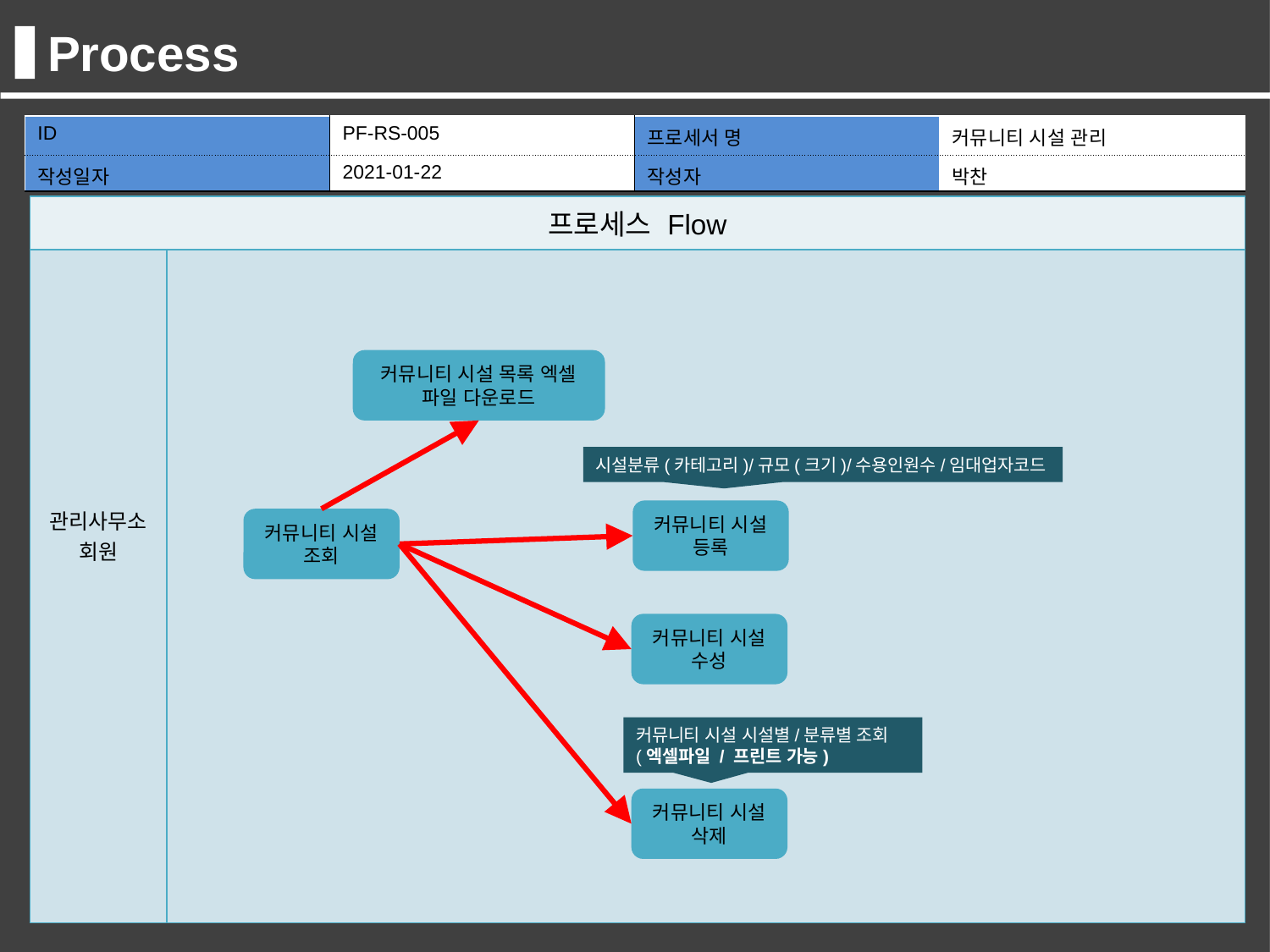

Process
Process

| ID | PF-RS-006 | 프로세서 명 | 최종합격자관리 |
| --- | --- | --- | --- |
| 작성일자 | 2016.05.11 | 작성자 | 김선도 |
| ID | PF-RS-005 | 프로세서 명 | 커뮤니티 시설 관리 |
| --- | --- | --- | --- |
| 작성일자 | 2021-01-22 | 작성자 | 박찬 |
| 프로세스 Flow |  |
| --- | --- |
| 관리자 교사 |  |
| 프로세스 Flow |  |
| --- | --- |
| 관리사무소 회원 |  |
커뮤니티 시설 목록 엑셀 파일 다운로드
시설분류(카테고리)/규모(크기)/수용인원수/임대업자코드
1.면접 대상자 조회
커뮤니티 시설 등록
커뮤니티 시설 조회
커뮤니티 시설 수성
커뮤니티 시설 시설별/분류별 조회 (엑셀파일 / 프린트 가능)
커뮤니티 시설 삭제